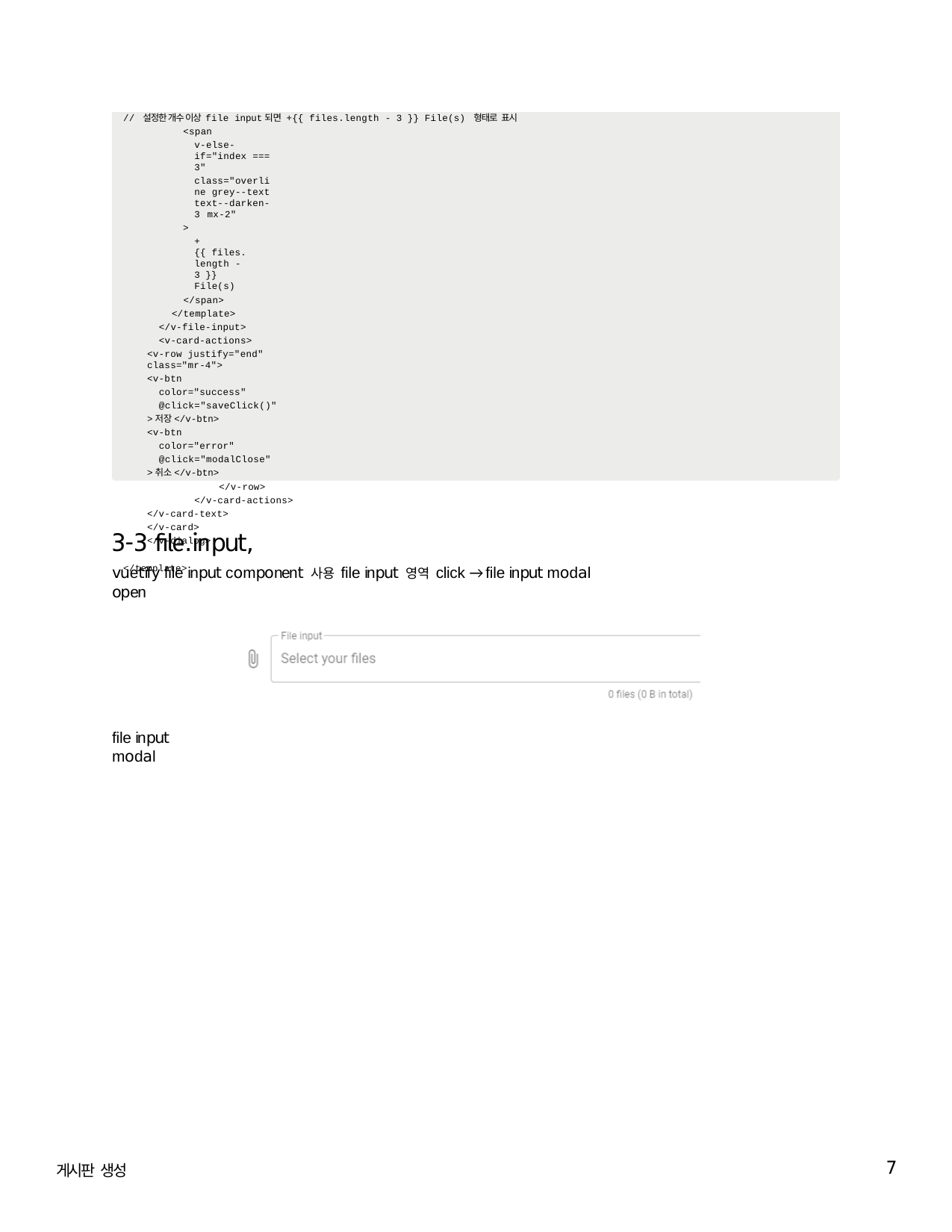

// 설정한 개수 이상 file input되면 +{{ files.length - 3 }} File(s) 형태로 표시
<span
v-else-if="index === 3"
class="overline grey--text text--darken-3 mx-2"
>
+{{ files.length - 3 }} File(s)
</span>
</template>
</v-file-input>
<v-card-actions>
<v-row justify="end" class="mr-4">
<v-btn
color="success"  @click="saveClick()"
>저장</v-btn>
<v-btn
color="error"  @click="modalClose"
>취소</v-btn>
</v-row>
</v-card-actions>
</v-card-text>
</v-card>
</v-dialog>

</template>

3-3 file.input,
vuetify file input component 사용 file input 영역 click → file input modal open

file input modal
7
게시판 생성